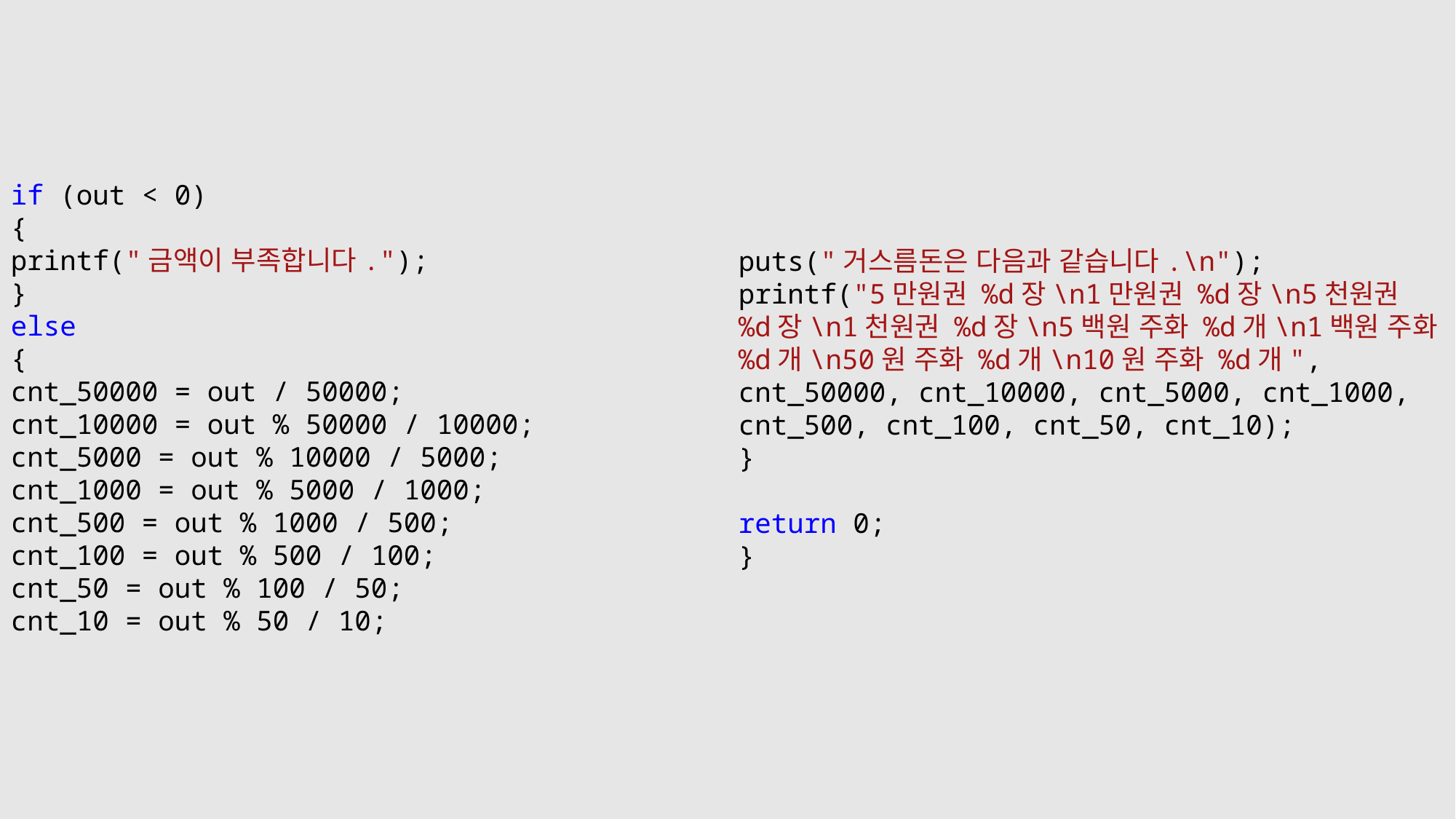

if (out < 0)
{
printf("금액이 부족합니다.");
}
else
{
cnt_50000 = out / 50000;
cnt_10000 = out % 50000 / 10000;
cnt_5000 = out % 10000 / 5000;
cnt_1000 = out % 5000 / 1000;
cnt_500 = out % 1000 / 500;
cnt_100 = out % 500 / 100;
cnt_50 = out % 100 / 50;
cnt_10 = out % 50 / 10;
puts("거스름돈은 다음과 같습니다.\n");
printf("5만원권 %d장\n1만원권 %d장\n5천원권 %d장\n1천원권 %d장\n5백원 주화 %d개\n1백원 주화 %d개\n50원 주화 %d개\n10원 주화 %d개", cnt_50000, cnt_10000, cnt_5000, cnt_1000, cnt_500, cnt_100, cnt_50, cnt_10);
}

return 0;
}